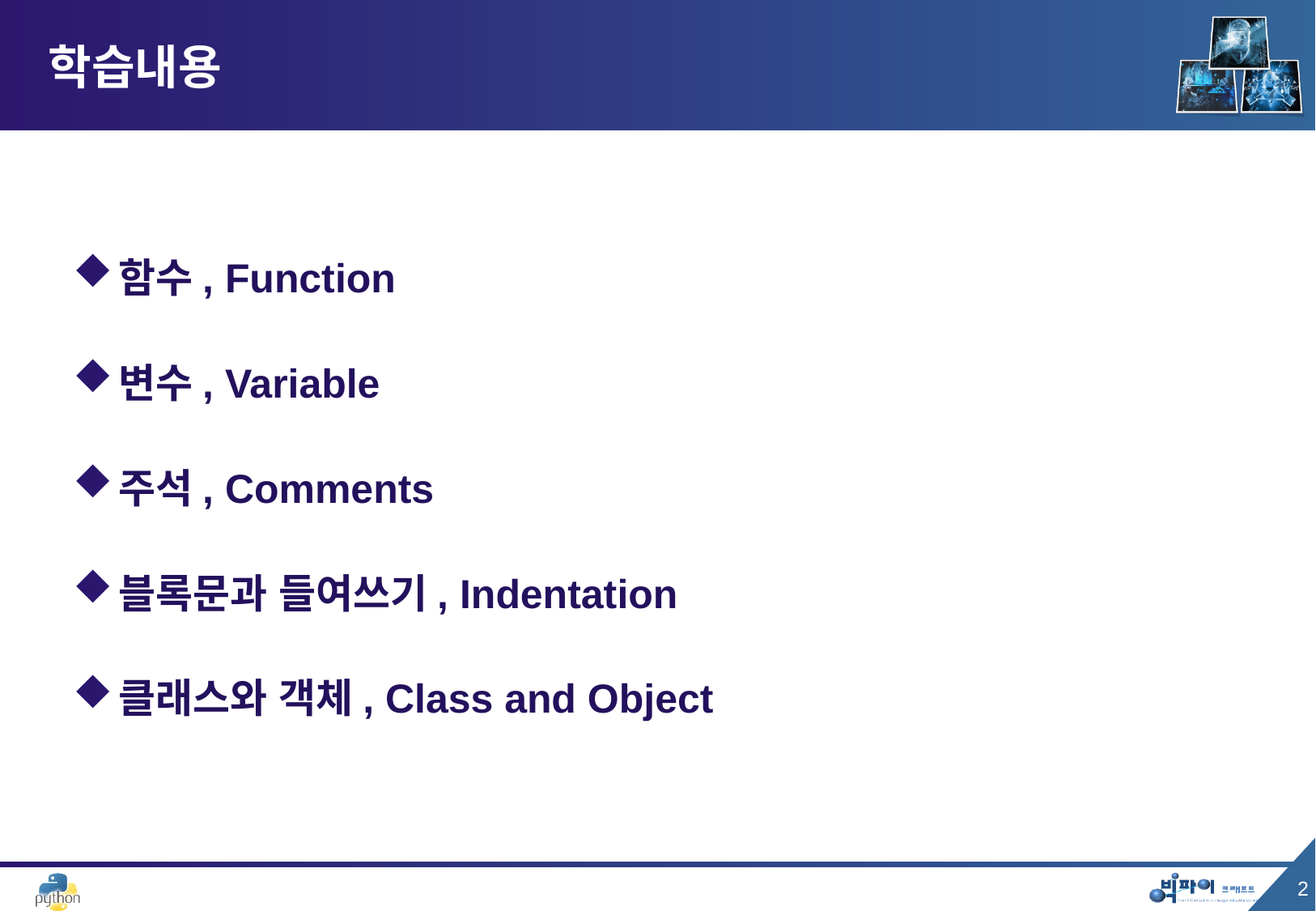

# 학습내용
함수, Function
변수, Variable
주석, Comments
블록문과 들여쓰기, Indentation
클래스와 객체, Class and Object